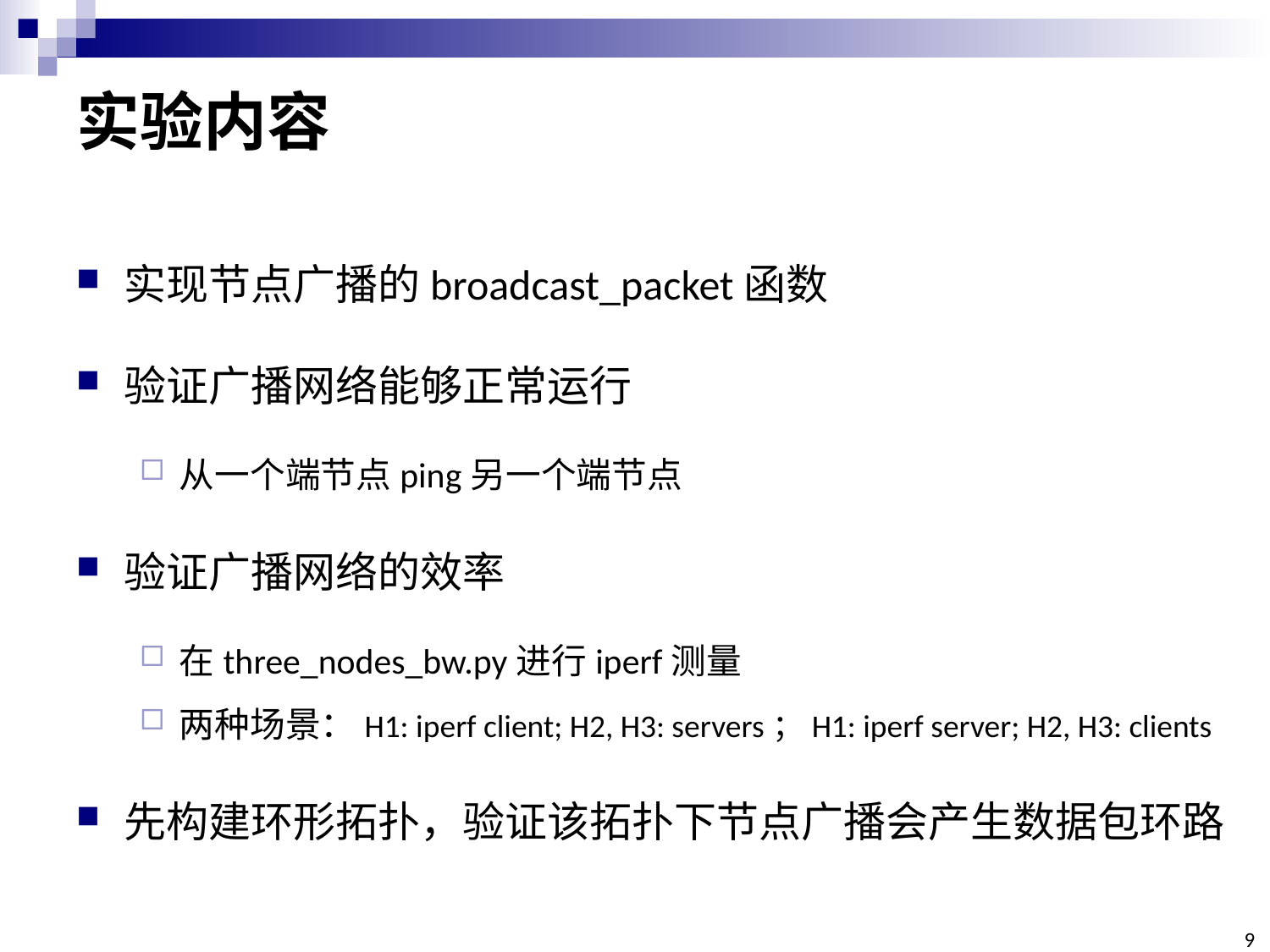

# 实验内容
实现节点广播的broadcast_packet函数
验证广播网络能够正常运行
从一个端节点ping另一个端节点
验证广播网络的效率
在three_nodes_bw.py进行iperf测量
两种场景：H1: iperf client; H2, H3: servers；H1: iperf server; H2, H3: clients
先构建环形拓扑，验证该拓扑下节点广播会产生数据包环路
9